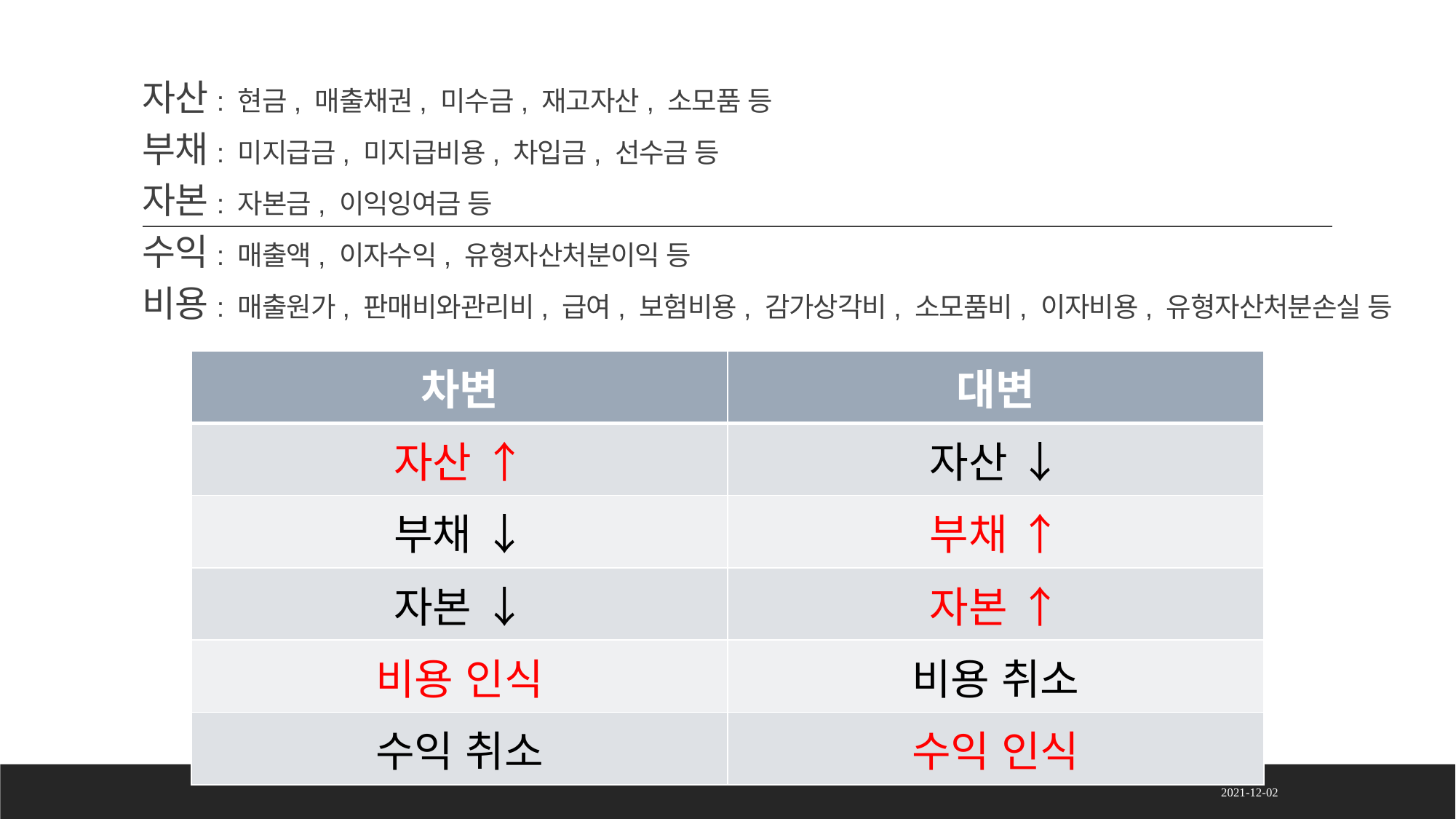

자산: 현금, 매출채권, 미수금, 재고자산, 소모품 등
부채: 미지급금, 미지급비용, 차입금, 선수금 등
자본: 자본금, 이익잉여금 등
수익: 매출액, 이자수익, 유형자산처분이익 등
비용: 매출원가, 판매비와관리비, 급여, 보험비용, 감가상각비, 소모품비, 이자비용, 유형자산처분손실 등
| 차변 | 대변 |
| --- | --- |
| 자산 ↑ | 자산 ↓ |
| 부채 ↓ | 부채 ↑ |
| 자본 ↓ | 자본 ↑ |
| 비용 인식 | 비용 취소 |
| 수익 취소 | 수익 인식 |
2021-12-02